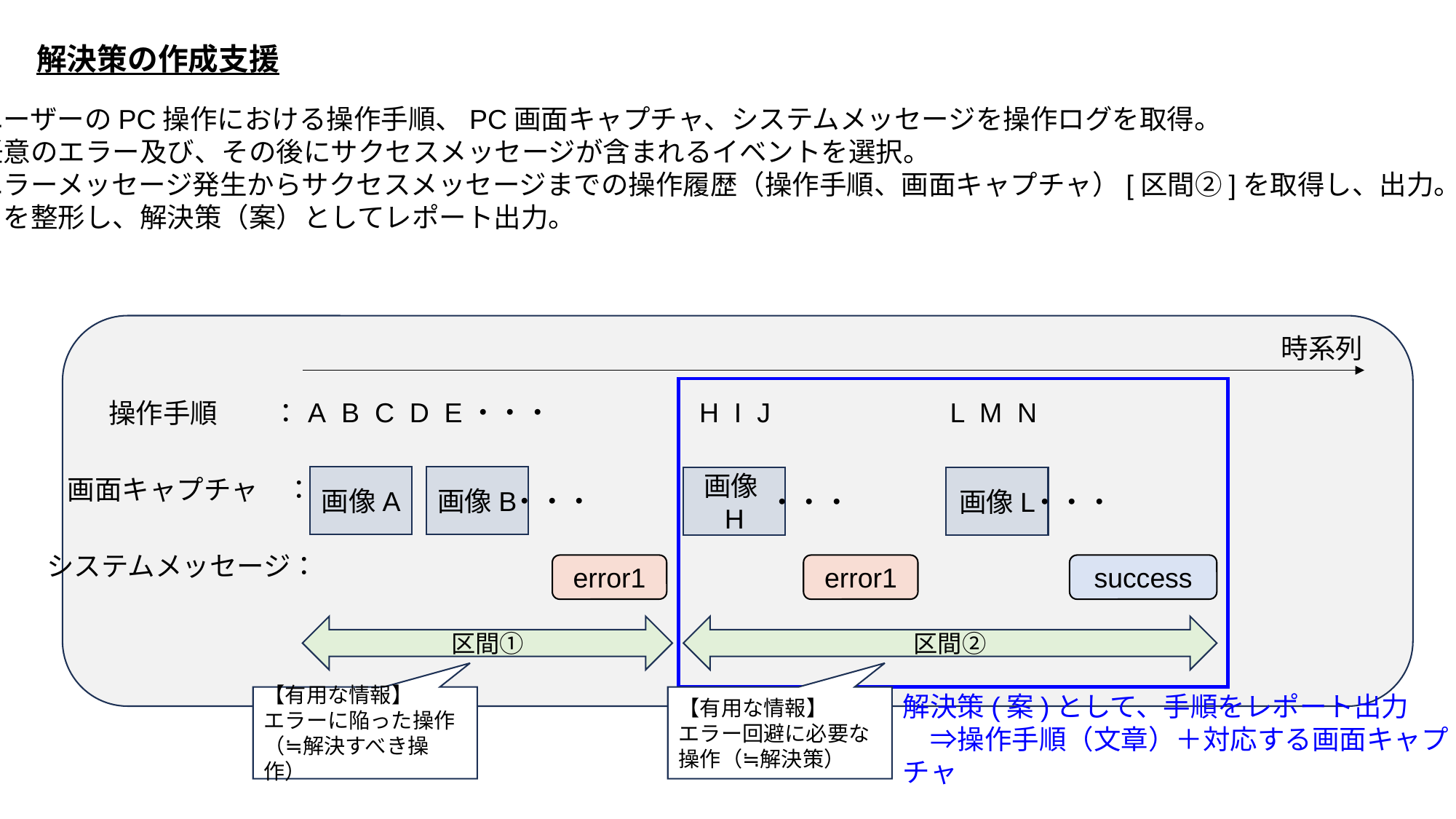

解決策の作成支援
①ユーザーのPC操作における操作手順、PC画面キャプチャ、システムメッセージを操作ログを取得。
②任意のエラー及び、その後にサクセスメッセージが含まれるイベントを選択。
③エラーメッセージ発生からサクセスメッセージまでの操作履歴（操作手順、画面キャプチャ）[区間②]を取得し、出力。
④③を整形し、解決策（案）としてレポート出力。

時系列

L  M  N
A  B  C  D  E・・・
H  I  J
操作手順　　：
画面キャプチャ　：
画像A
画像B
画像L
画像H
・・・
・・・
・・・
システムメッセージ：
error1
error1
success
区間①
区間②
解決策(案)として、手順をレポート出力
　⇒操作手順（文章）＋対応する画面キャプチャ
【有用な情報】
エラーに陥った操作
（≒解決すべき操作）
【有用な情報】
エラー回避に必要な操作（≒解決策）